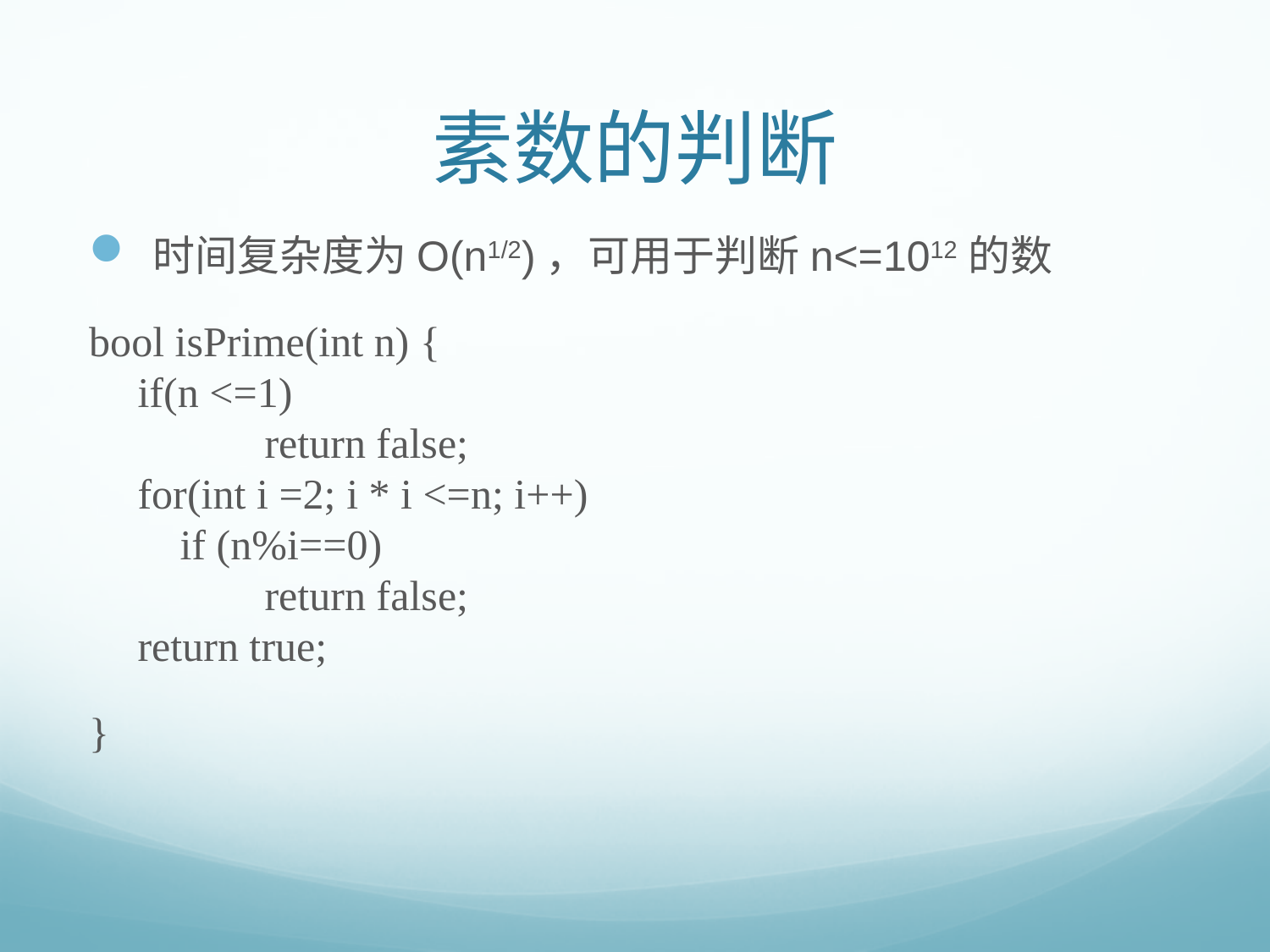

# 素数的判断
时间复杂度为O(n1/2)，可用于判断n<=1012的数
bool isPrime(int n) {
if(n <=1)
	return false;
for(int i =2; i * i <=n; i++)
    if (n%i==0)
	return false;
return true;
}